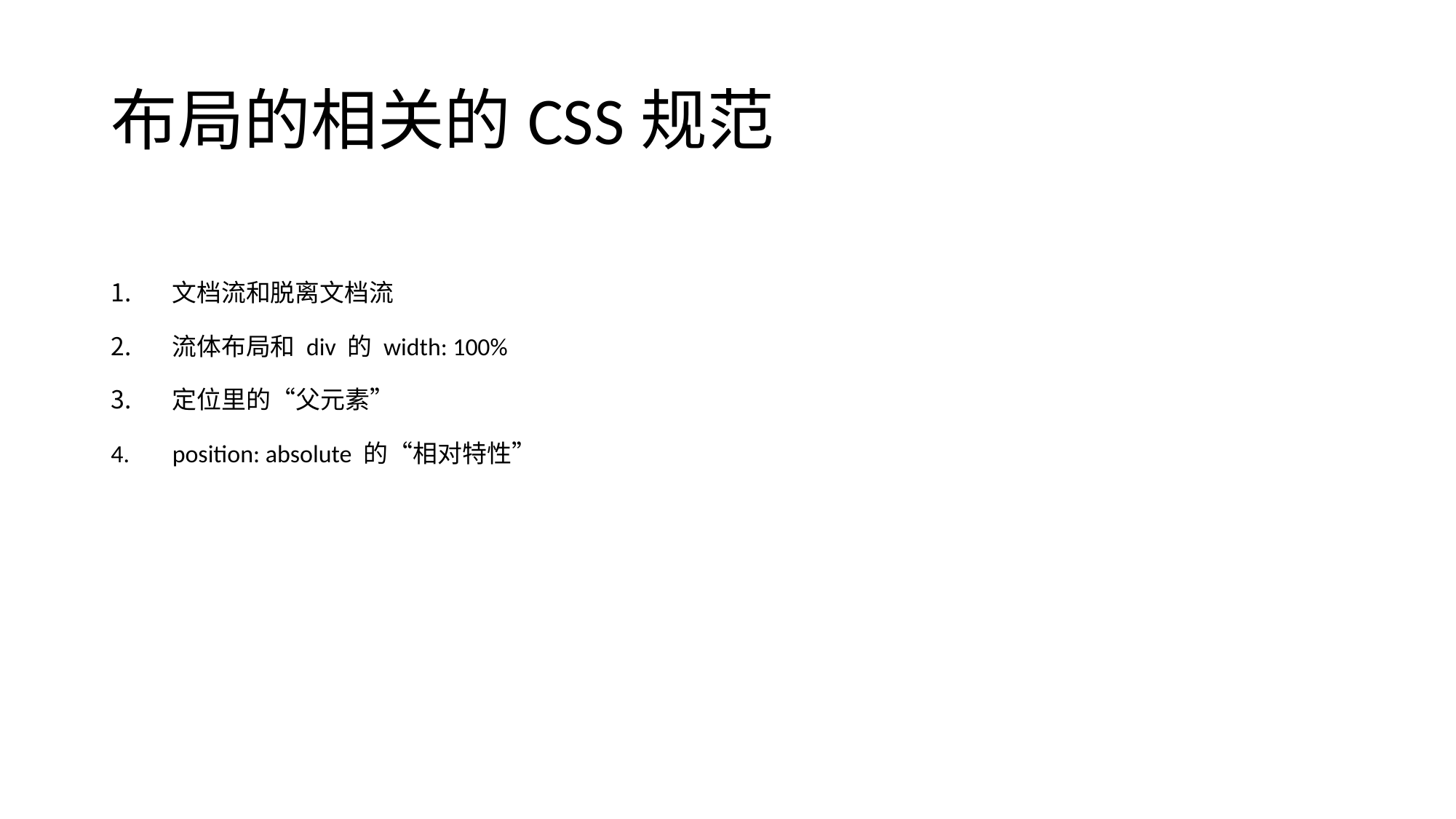

# 布局的相关的CSS规范

文档流和脱离文档流
流体布局和 div 的 width: 100%
定位里的“父元素”
position: absolute 的“相对特性”